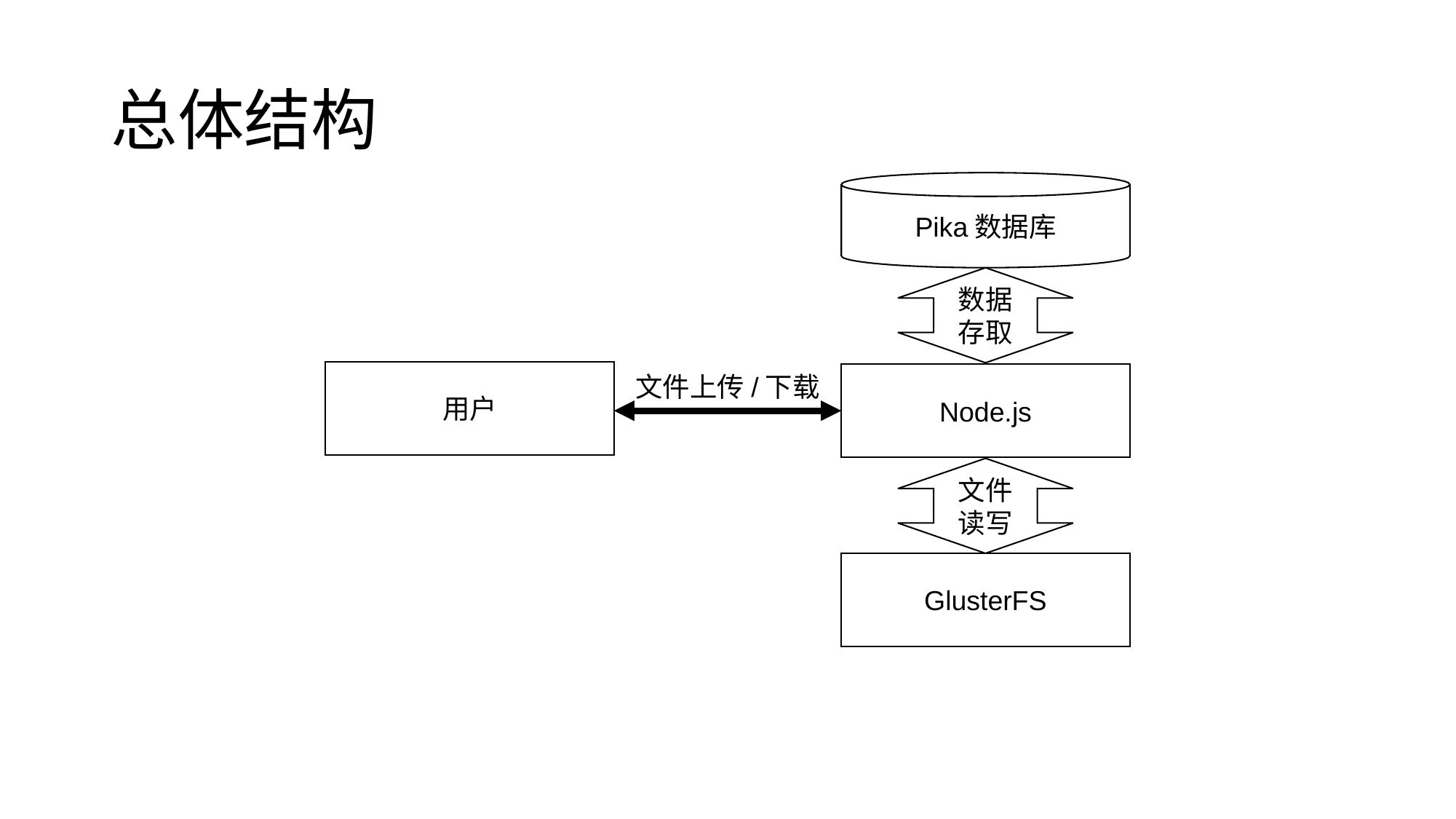

# 总体结构
Pika数据库
数据
存取
用户
文件上传/下载
Node.js
文件
读写
GlusterFS